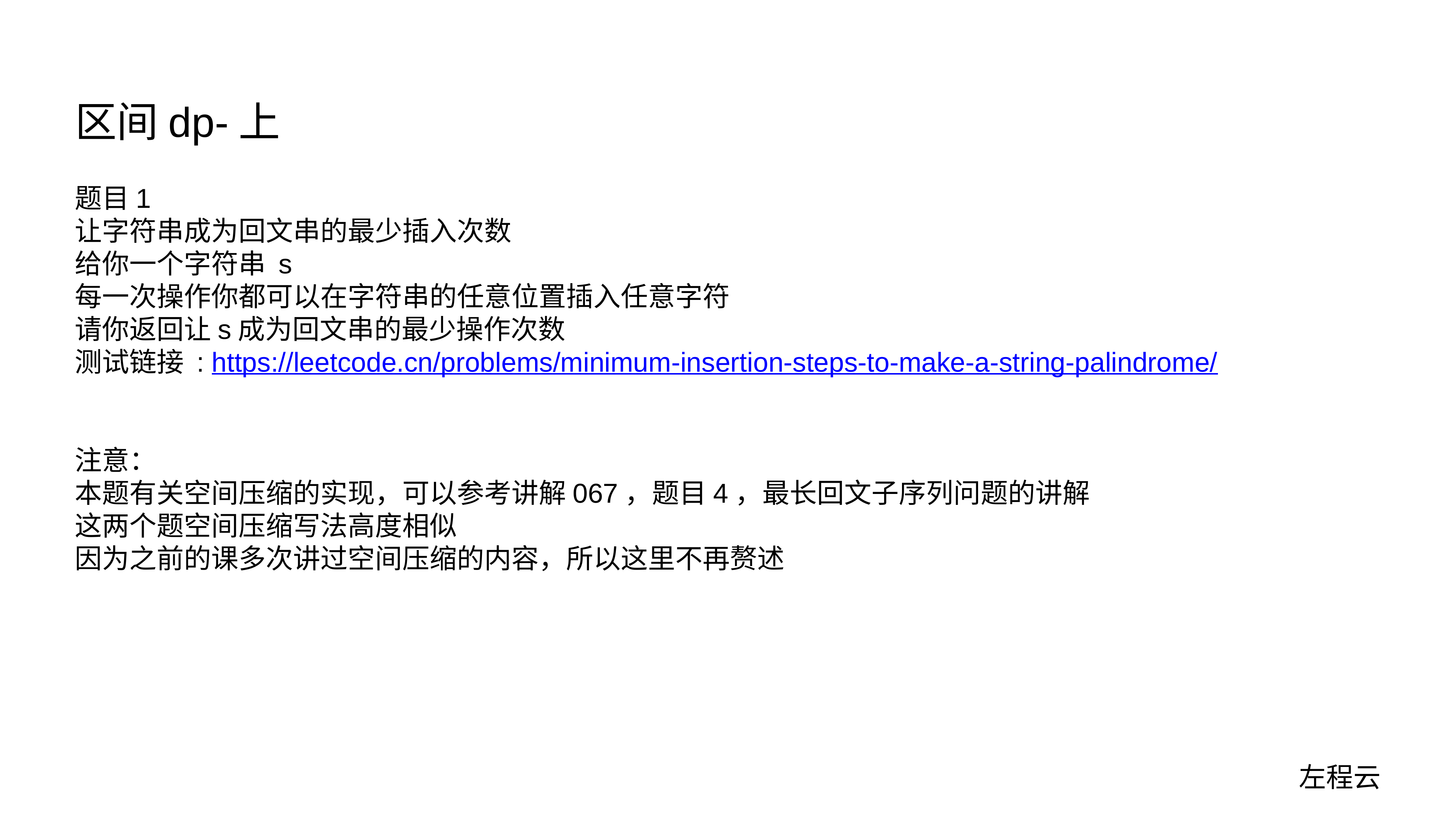

# 区间dp-上
题目1
让字符串成为回文串的最少插入次数
给你一个字符串 s
每一次操作你都可以在字符串的任意位置插入任意字符
请你返回让s成为回文串的最少操作次数
测试链接 : https://leetcode.cn/problems/minimum-insertion-steps-to-make-a-string-palindrome/

注意：
本题有关空间压缩的实现，可以参考讲解067，题目4，最长回文子序列问题的讲解
这两个题空间压缩写法高度相似
因为之前的课多次讲过空间压缩的内容，所以这里不再赘述
左程云